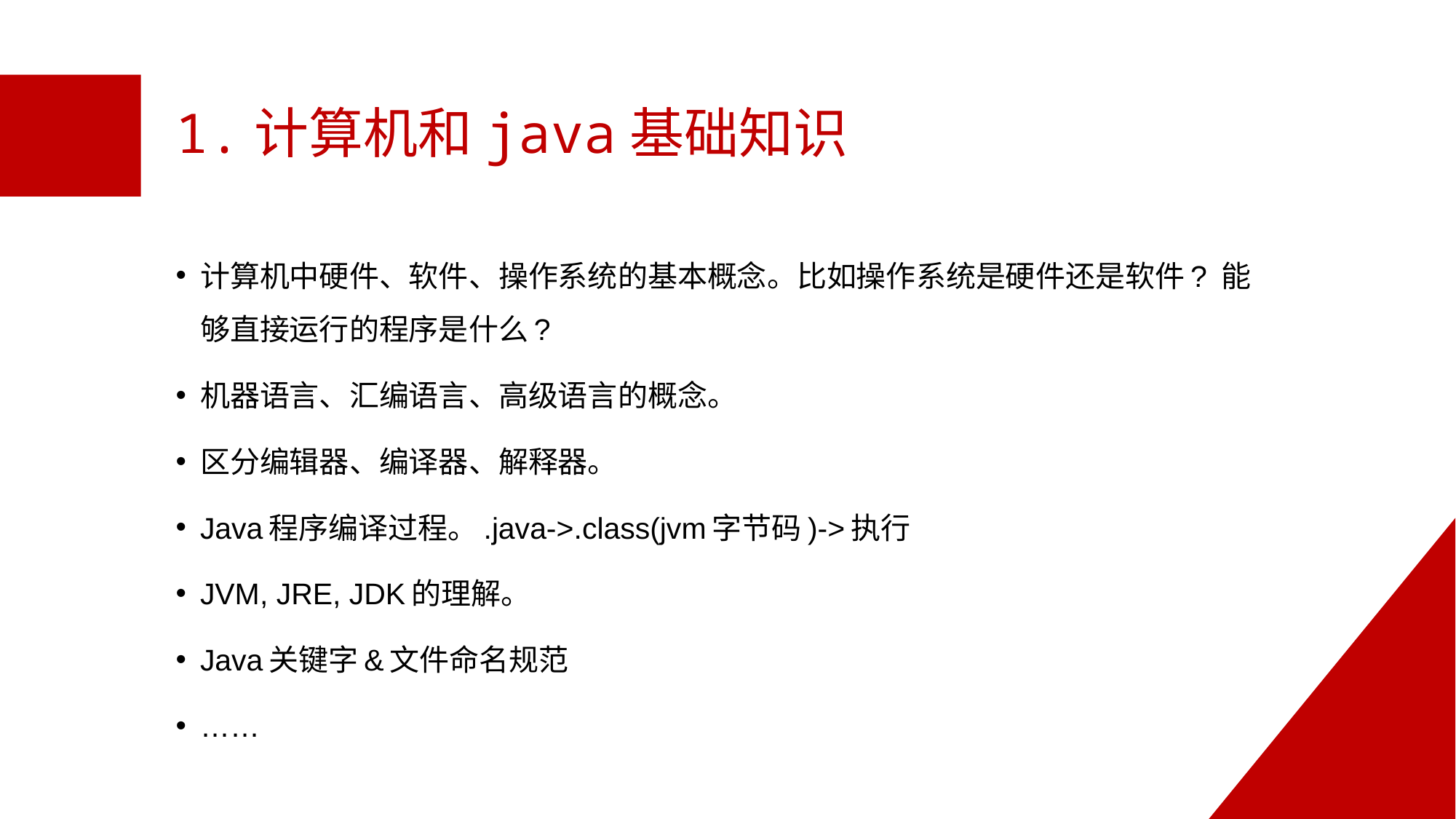

# 1.计算机和java基础知识
计算机中硬件、软件、操作系统的基本概念。比如操作系统是硬件还是软件? 能够直接运行的程序是什么?
机器语言、汇编语言、高级语言的概念。
区分编辑器、编译器、解释器。
Java程序编译过程。.java->.class(jvm字节码)->执行
JVM, JRE, JDK的理解。
Java关键字&文件命名规范
……